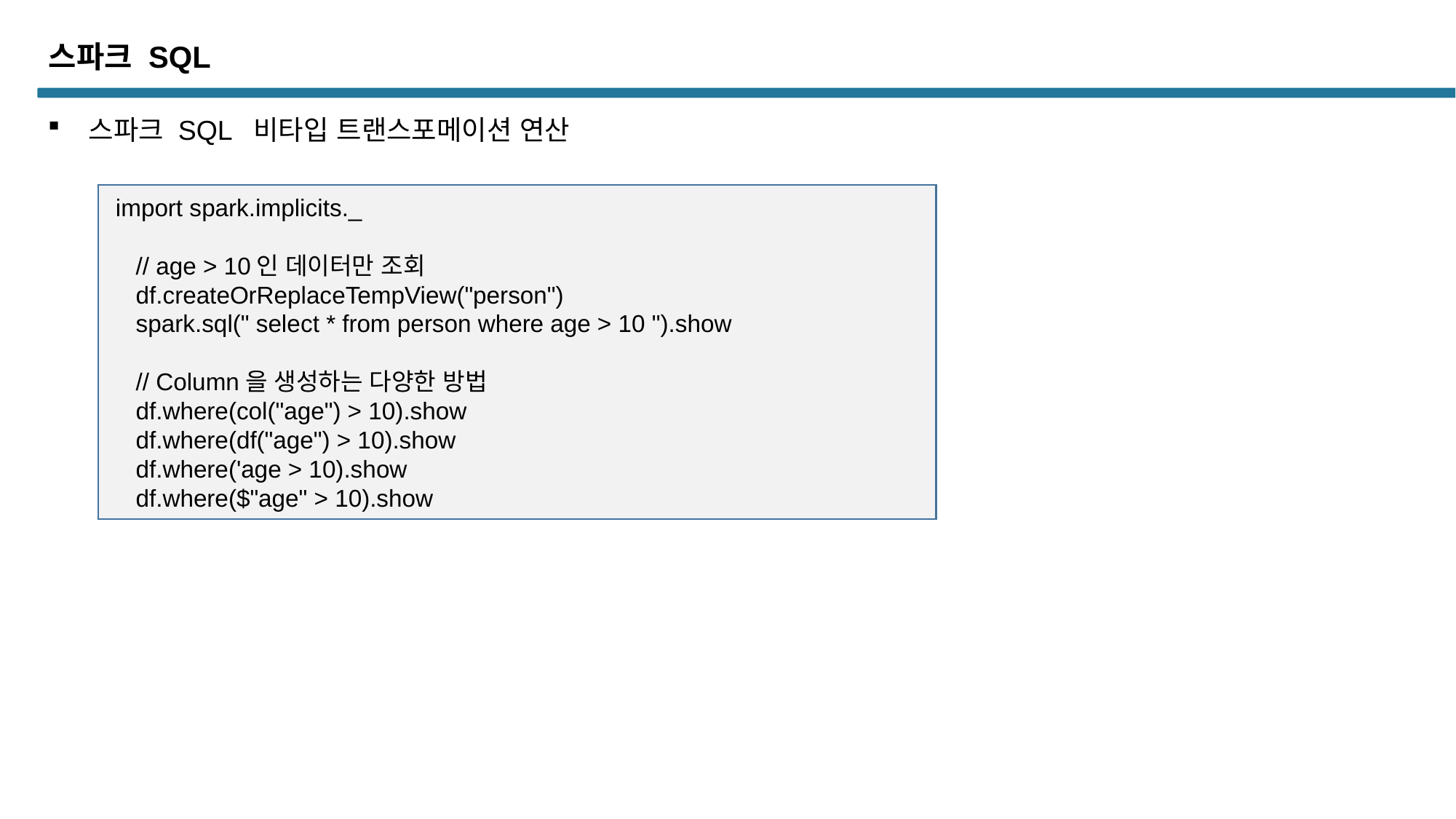

스파크 SQL
스파크 SQL  비타입 트랜스포메이션 연산
 import spark.implicits._

    // age > 10인 데이터만 조회
    df.createOrReplaceTempView("person")
    spark.sql(" select * from person where age > 10 ").show

    // Column을 생성하는 다양한 방법
    df.where(col("age") > 10).show
    df.where(df("age") > 10).show
    df.where('age > 10).show
    df.where($"age" > 10).show